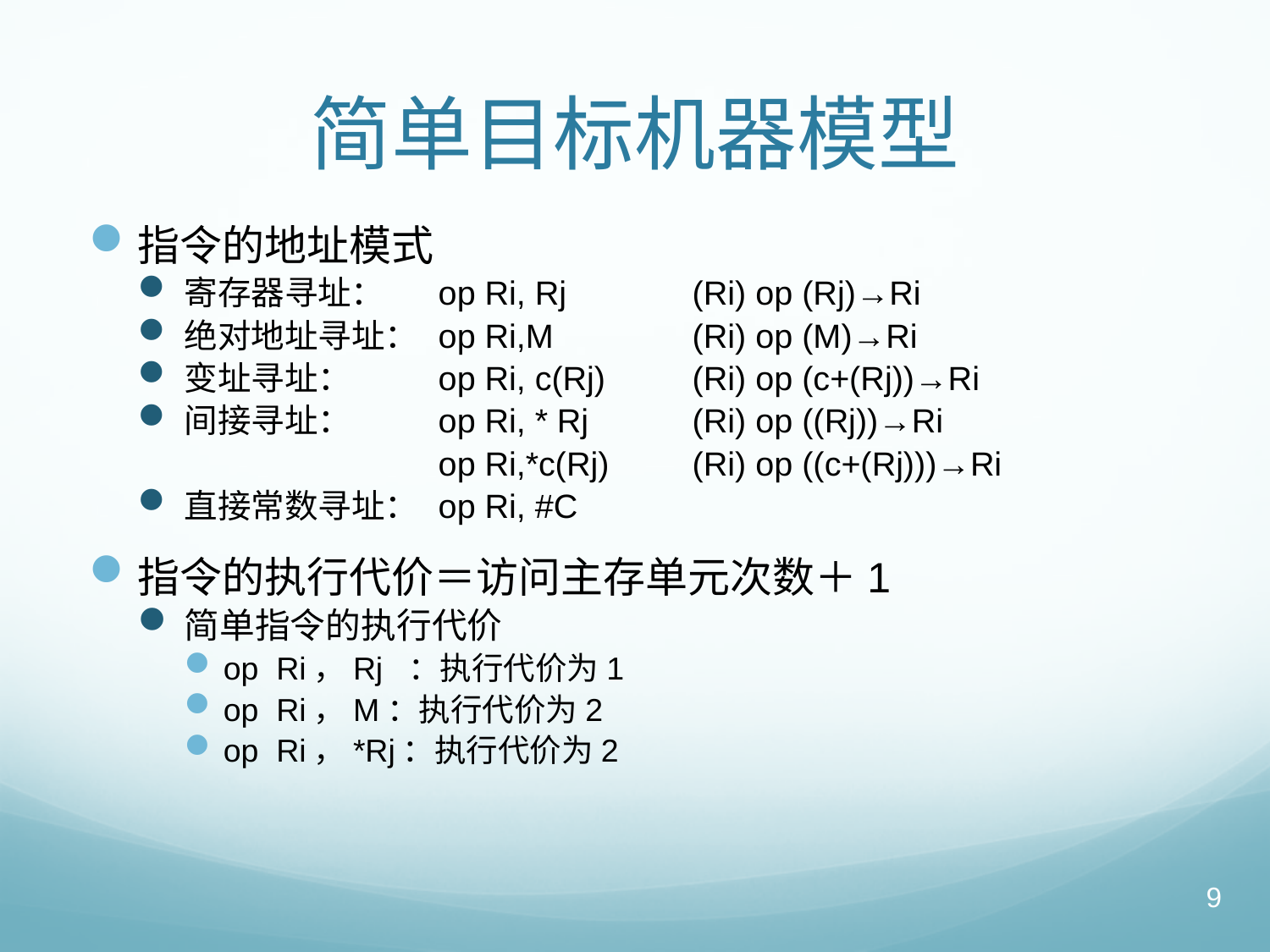

# 简单目标机器模型
指令的地址模式
寄存器寻址：     	op Ri, Rj   	(Ri) op (Rj)→Ri
绝对地址寻址： 	op Ri,M    	(Ri) op (M)→Ri
变址寻址：         	op Ri, c(Rj)  	(Ri) op (c+(Rj))→Ri
间接寻址：         	op Ri, * Rj   	(Ri) op ((Rj))→Ri
               		op Ri,*c(Rj)  	(Ri) op ((c+(Rj)))→Ri
直接常数寻址： 	op Ri, #C
指令的执行代价＝访问主存单元次数＋1
简单指令的执行代价
op  Ri，Rj  ：执行代价为1
op  Ri，M：执行代价为2
op  Ri，*Rj：执行代价为2
9